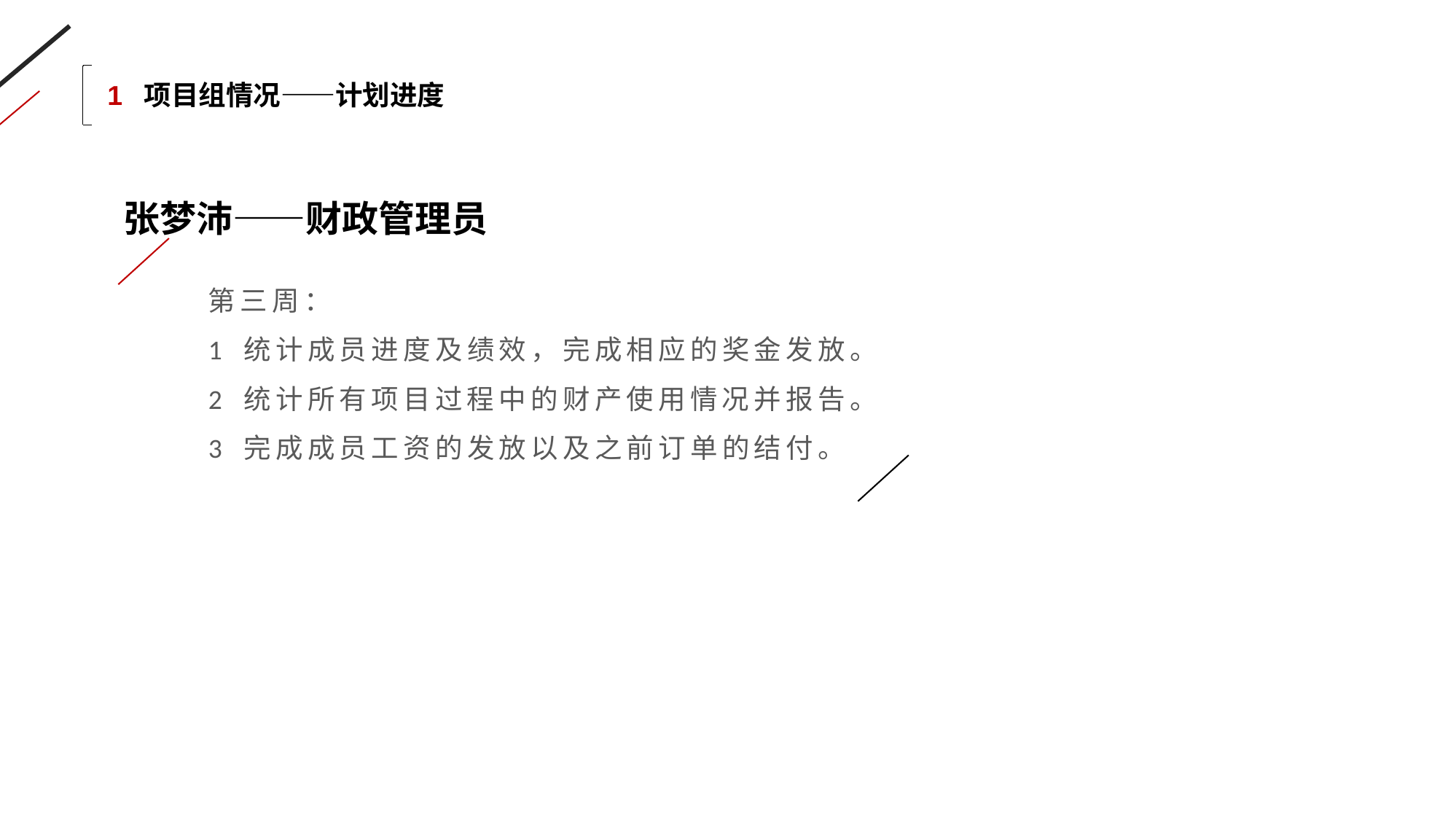

1  项目组情况——计划进度

张梦沛——财政管理员

第三周：
1 统计成员进度及绩效，完成相应的奖金发放。
2 统计所有项目过程中的财产使用情况并报告。
3 完成成员工资的发放以及之前订单的结付。